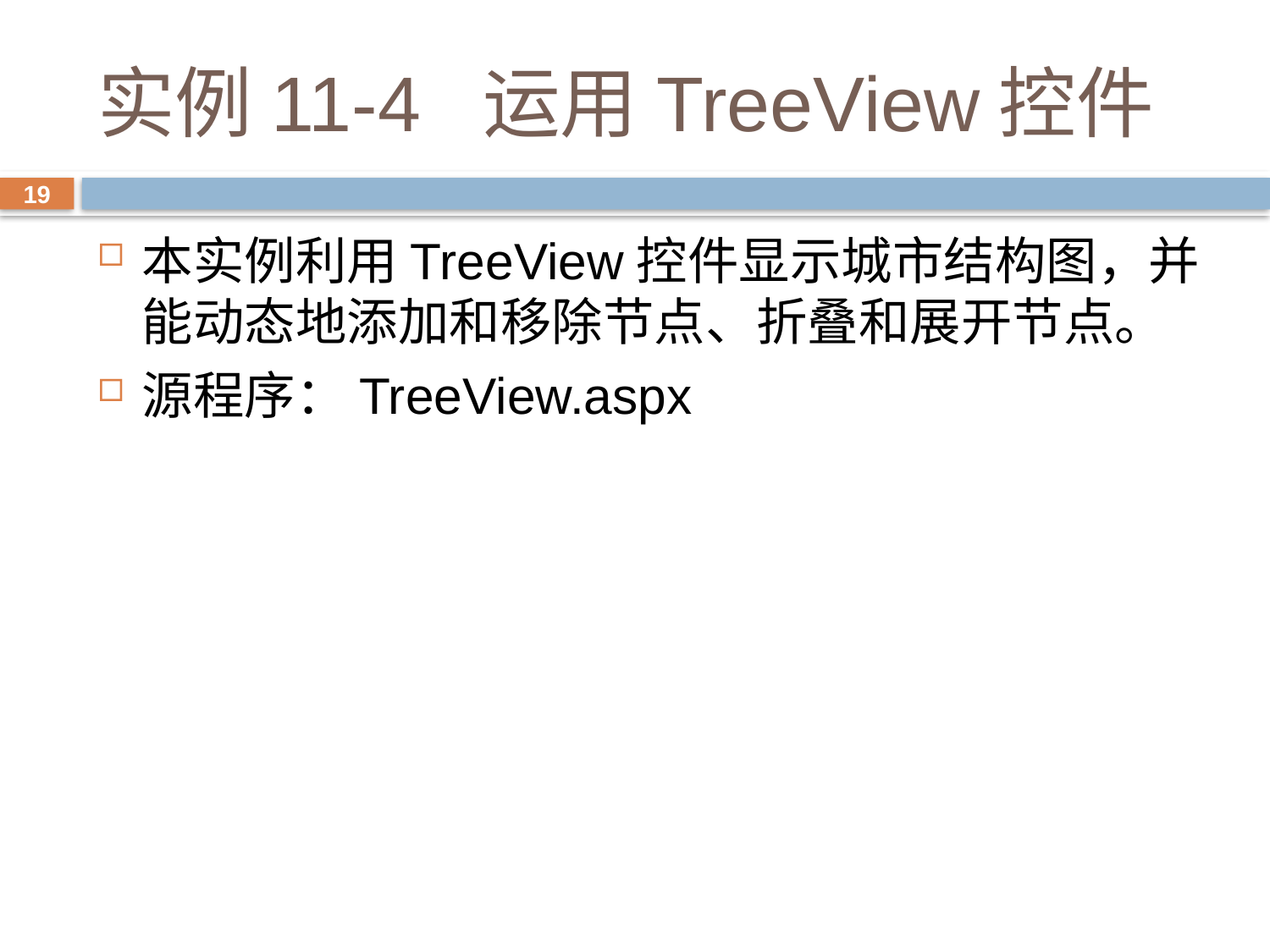

# 实例11-4  运用TreeView控件
19
本实例利用TreeView控件显示城市结构图，并能动态地添加和移除节点、折叠和展开节点。
源程序：TreeView.aspx